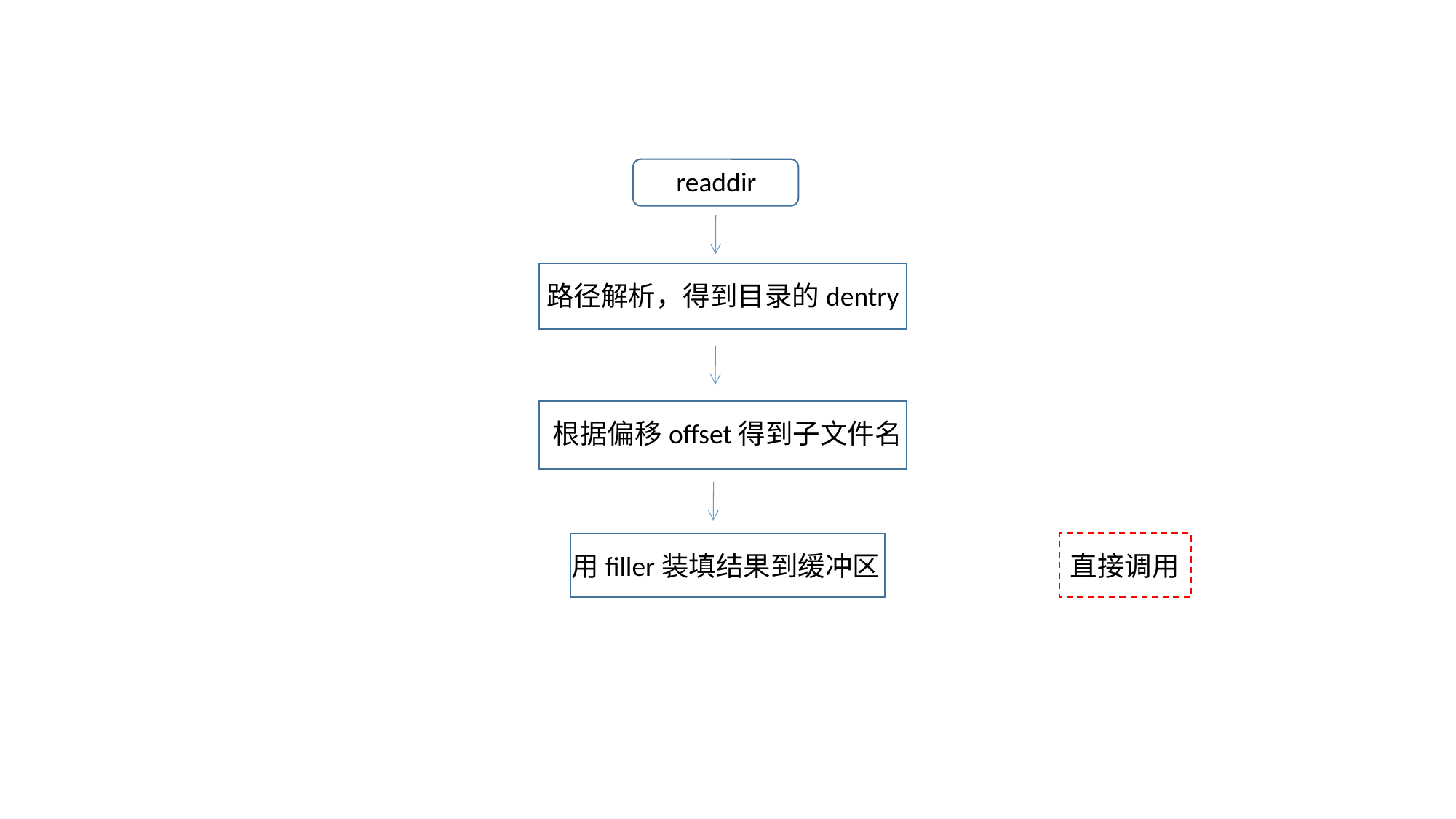

readdir

路径解析，得到目录的dentry

根据偏移offset得到子文件名

用filler装填结果到缓冲区
直接调用